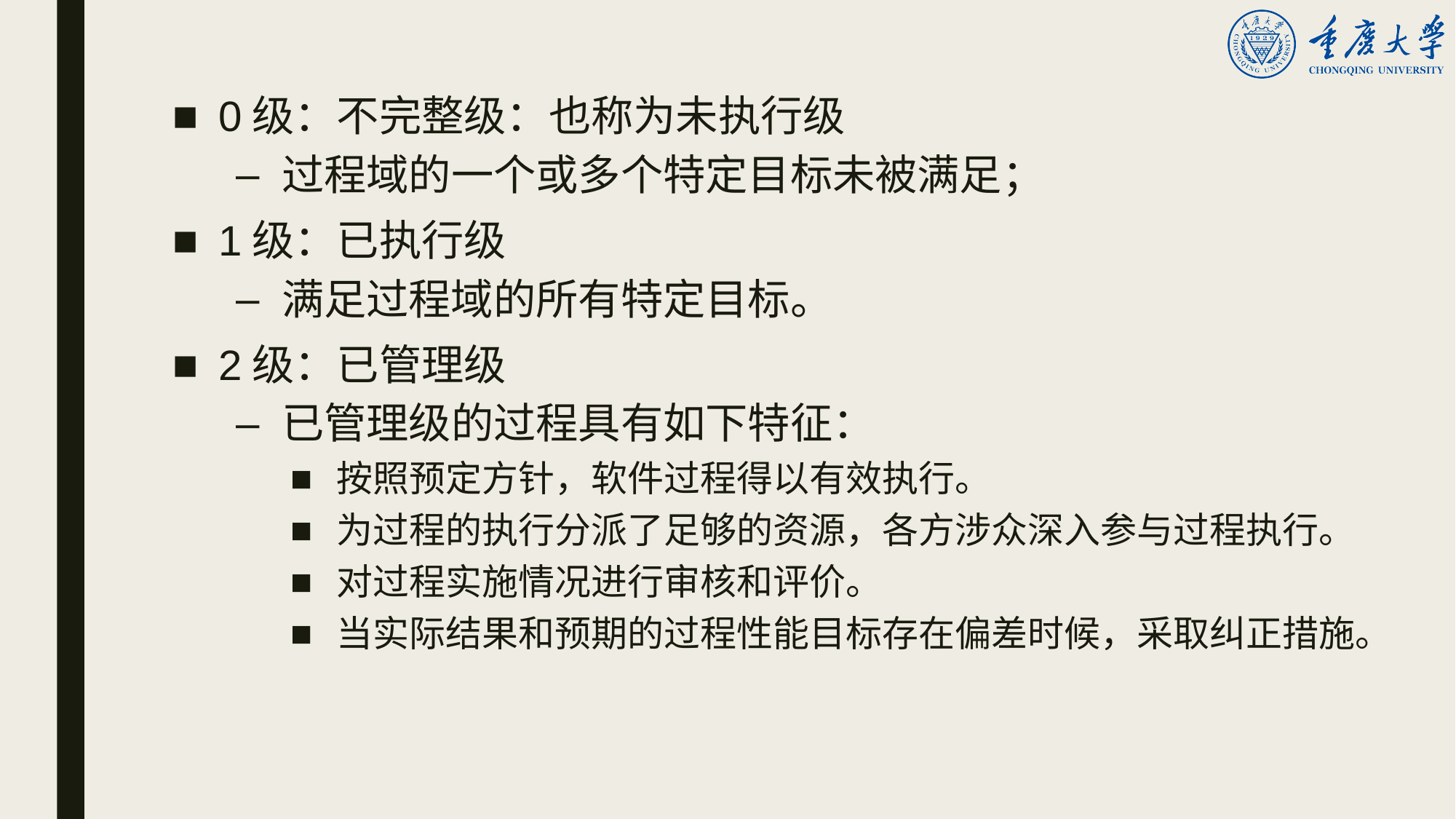

0级：不完整级：也称为未执行级
过程域的一个或多个特定目标未被满足；
1级：已执行级
满足过程域的所有特定目标。
2级：已管理级
已管理级的过程具有如下特征：
按照预定方针，软件过程得以有效执行。
为过程的执行分派了足够的资源，各方涉众深入参与过程执行。
对过程实施情况进行审核和评价。
当实际结果和预期的过程性能目标存在偏差时候，采取纠正措施。